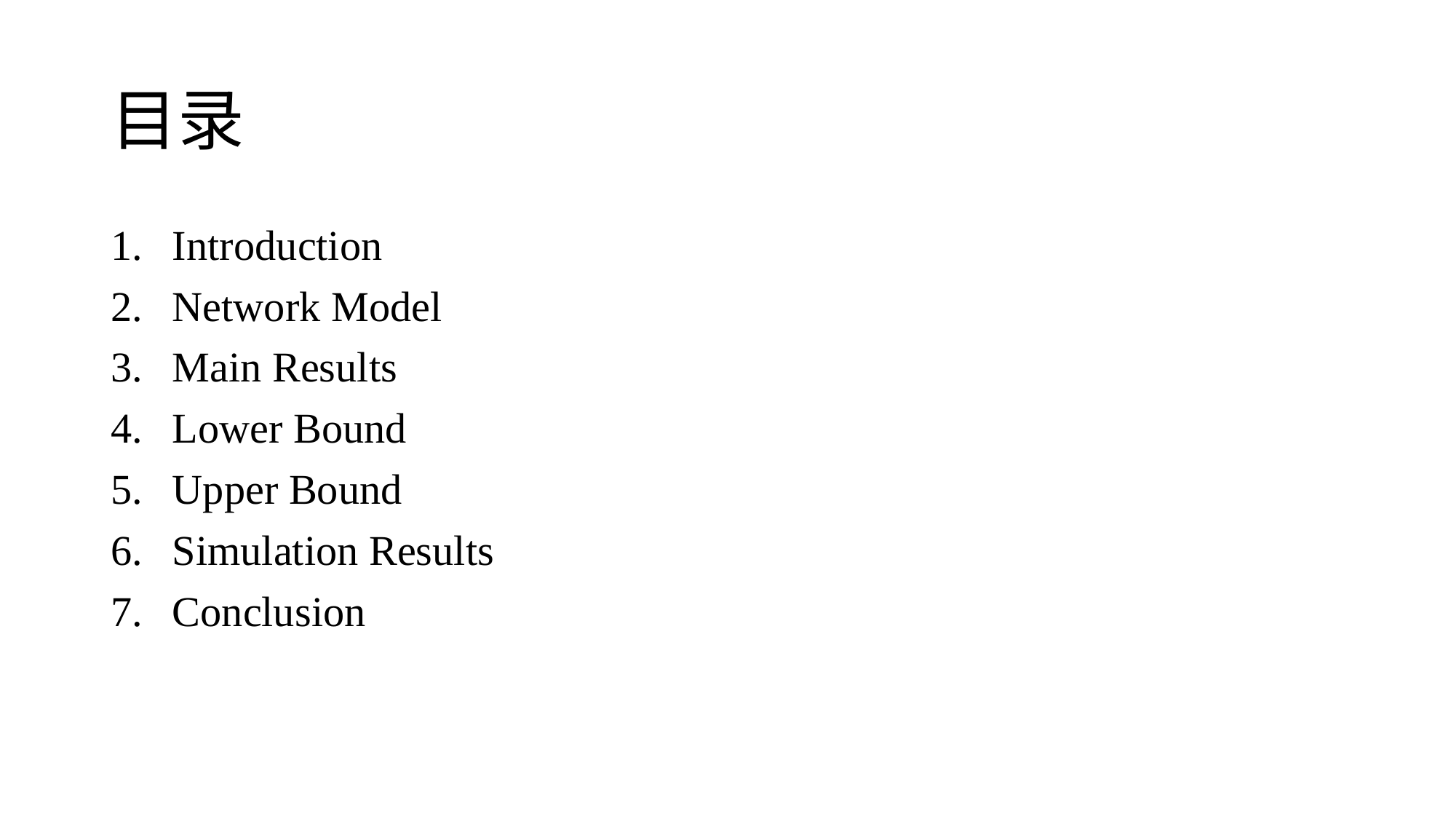

# 目录
Introduction
Network Model
Main Results
Lower Bound
Upper Bound
Simulation Results
Conclusion